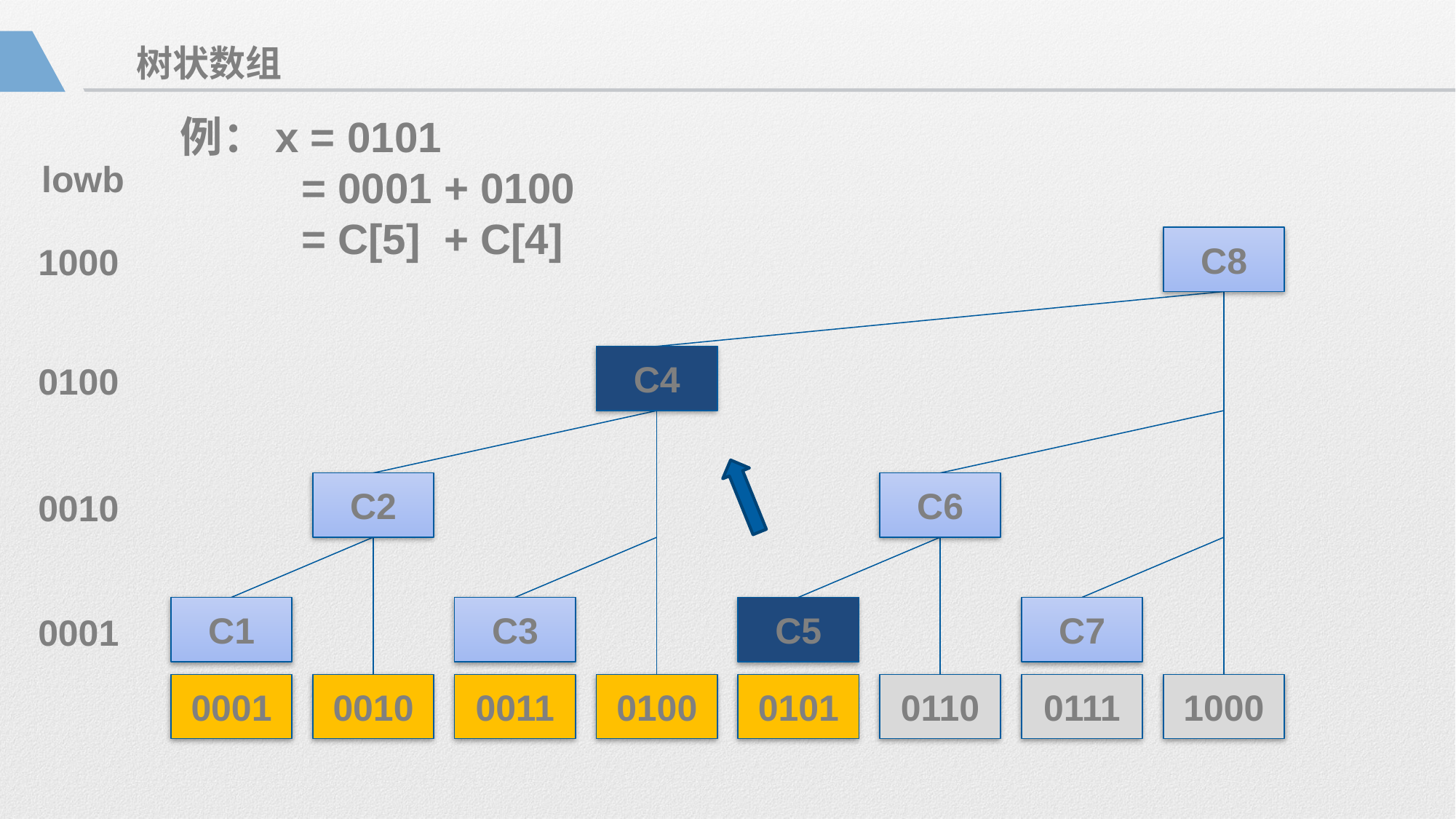

树状数组
例：x = 0101
	 = 0001 + 0100
	 = C[5]  + C[4]
lowb
1000
0100
0010
0001
C8
C4
C2
C6
C1
C3
C5
C7
0001
0010
0011
0100
0101
0110
0111
1000